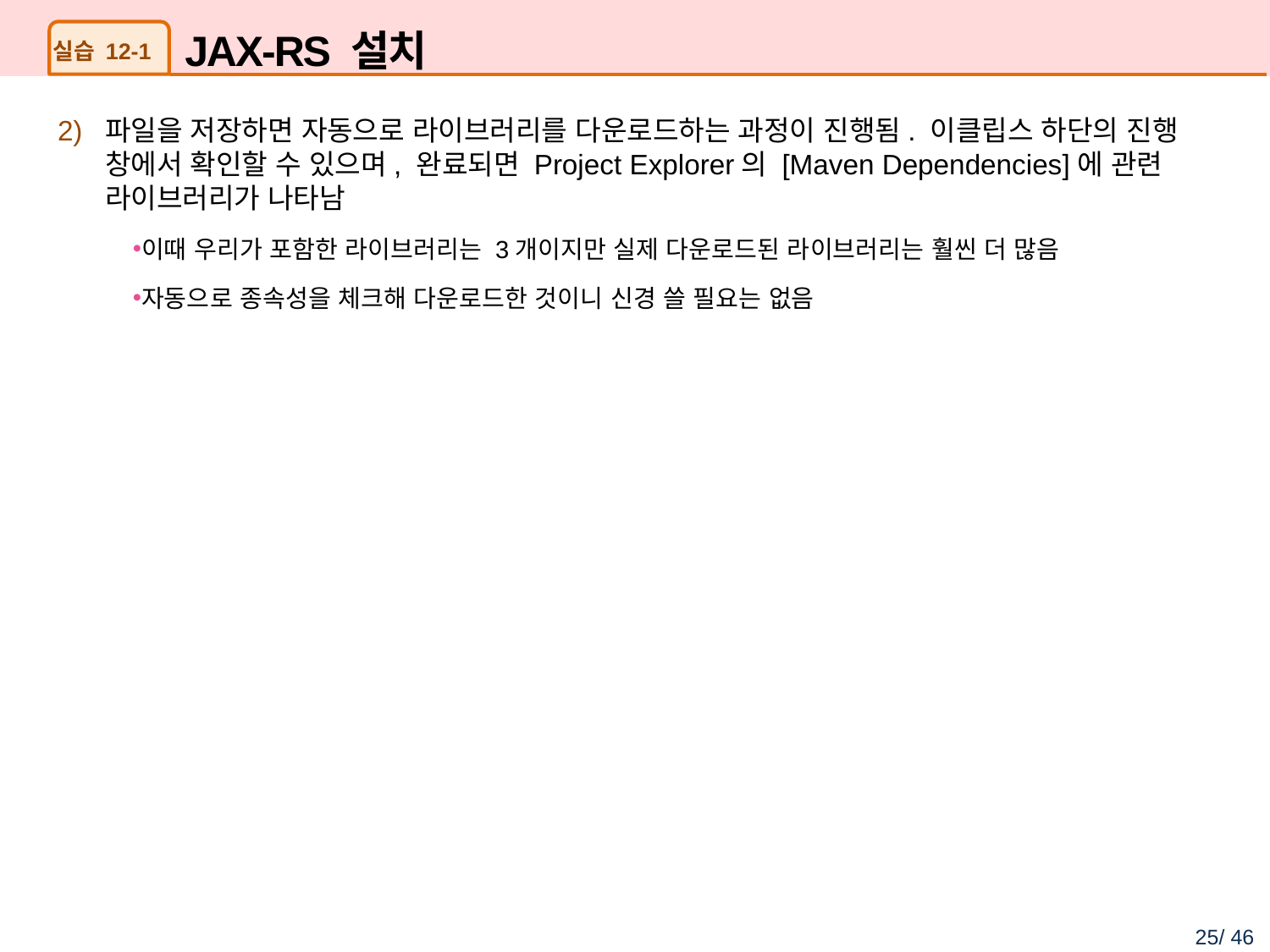

# JAX-RS 설치
실습 12-1
파일을 저장하면 자동으로 라이브러리를 다운로드하는 과정이 진행됨. 이클립스 하단의 진행 창에서 확인할 수 있으며, 완료되면 Project Explorer의 [Maven Dependencies]에 관련 라이브러리가 나타남
이때 우리가 포함한 라이브러리는 3개이지만 실제 다운로드된 라이브러리는 훨씬 더 많음
자동으로 종속성을 체크해 다운로드한 것이니 신경 쓸 필요는 없음